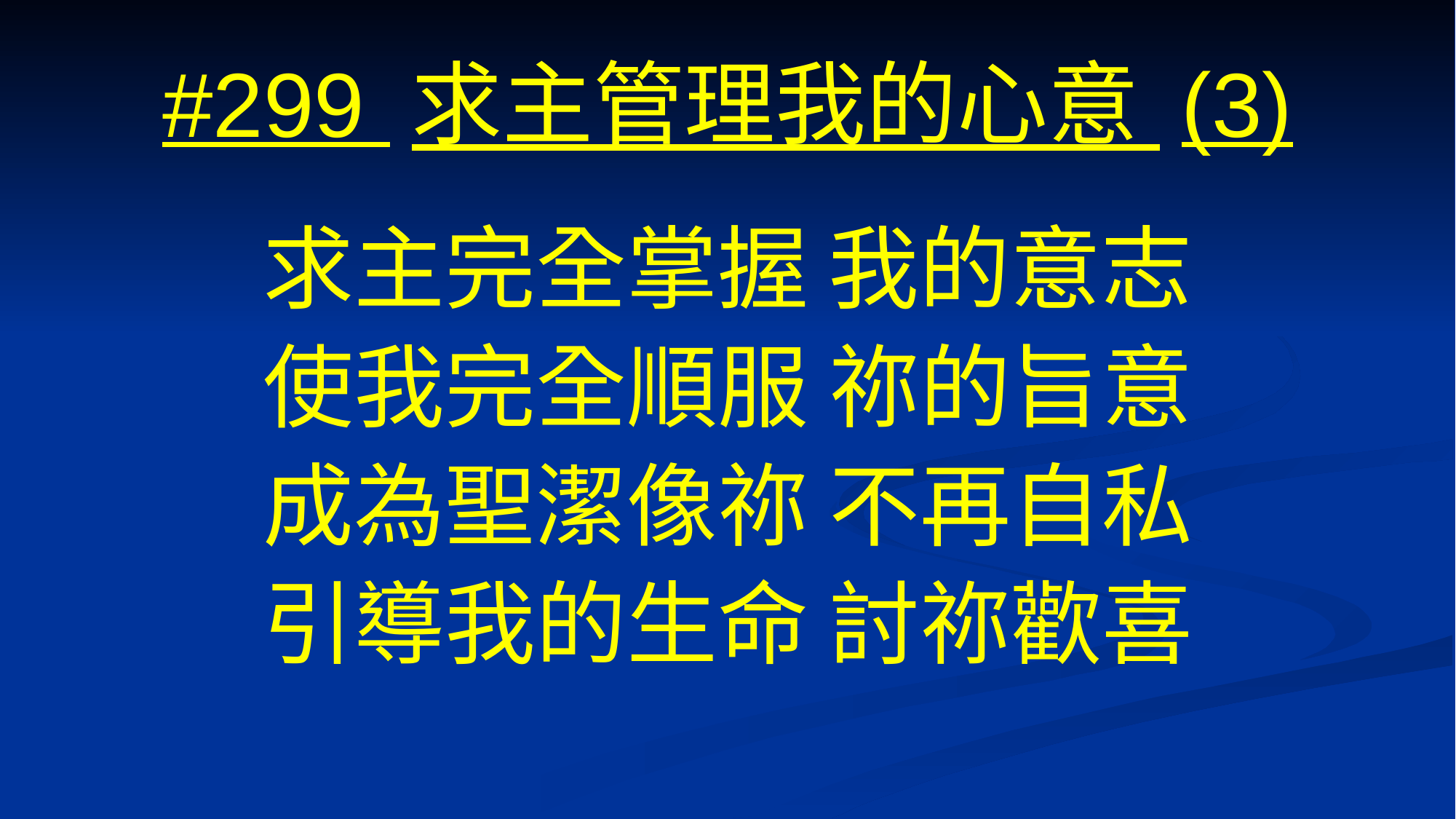

# #299 求主管理我的心意 (3)
求主完全掌握 我的意志
使我完全順服 祢的旨意
成為聖潔像祢 不再自私
引導我的生命 討祢歡喜